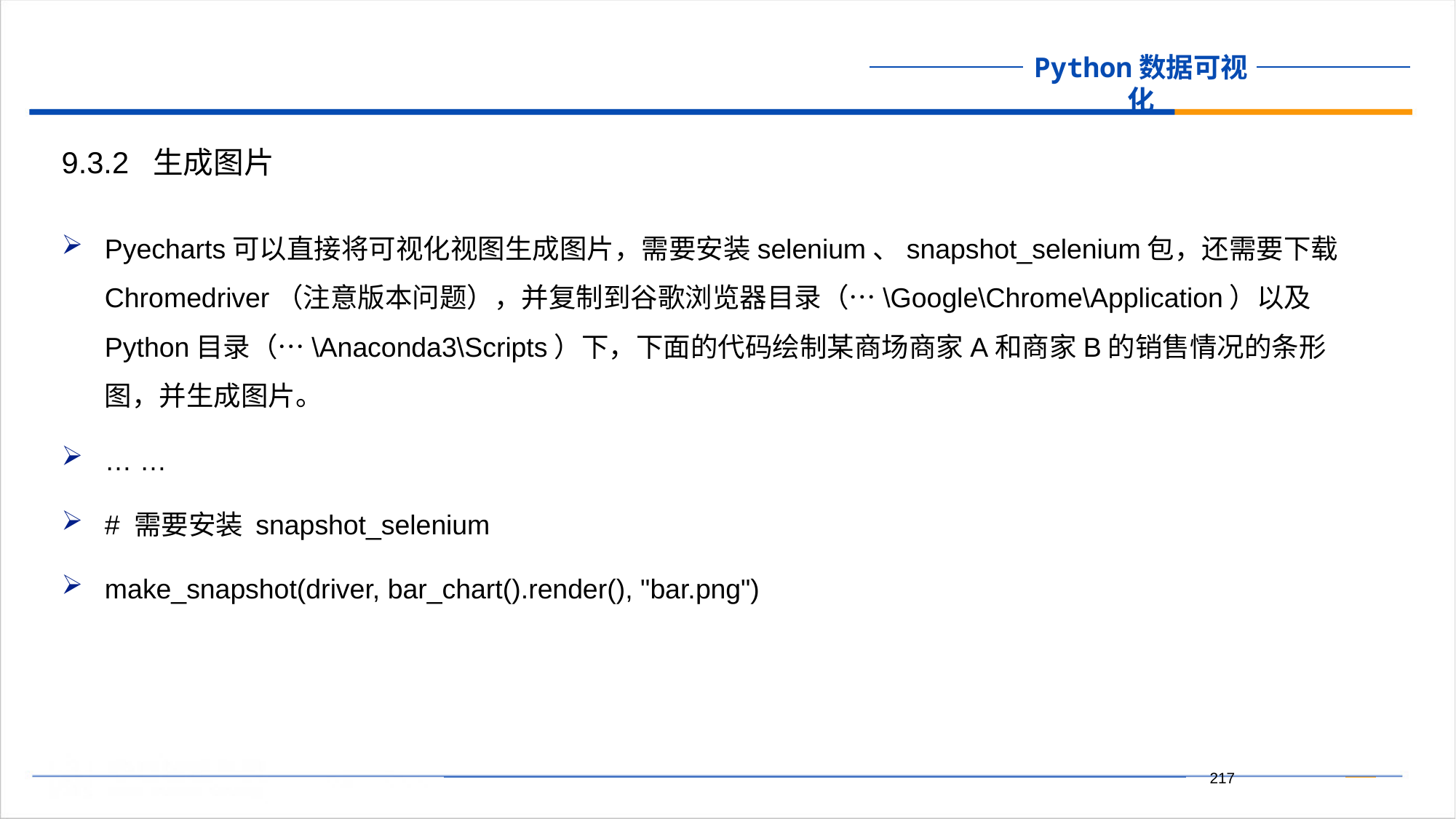

9.3.2  生成图片
Pyecharts可以直接将可视化视图生成图片，需要安装selenium、snapshot_selenium包，还需要下载Chromedriver（注意版本问题），并复制到谷歌浏览器目录（…\Google\Chrome\Application）以及Python目录（…\Anaconda3\Scripts）下，下面的代码绘制某商场商家A和商家B的销售情况的条形图，并生成图片。
… …
# 需要安装 snapshot_selenium
make_snapshot(driver, bar_chart().render(), "bar.png")